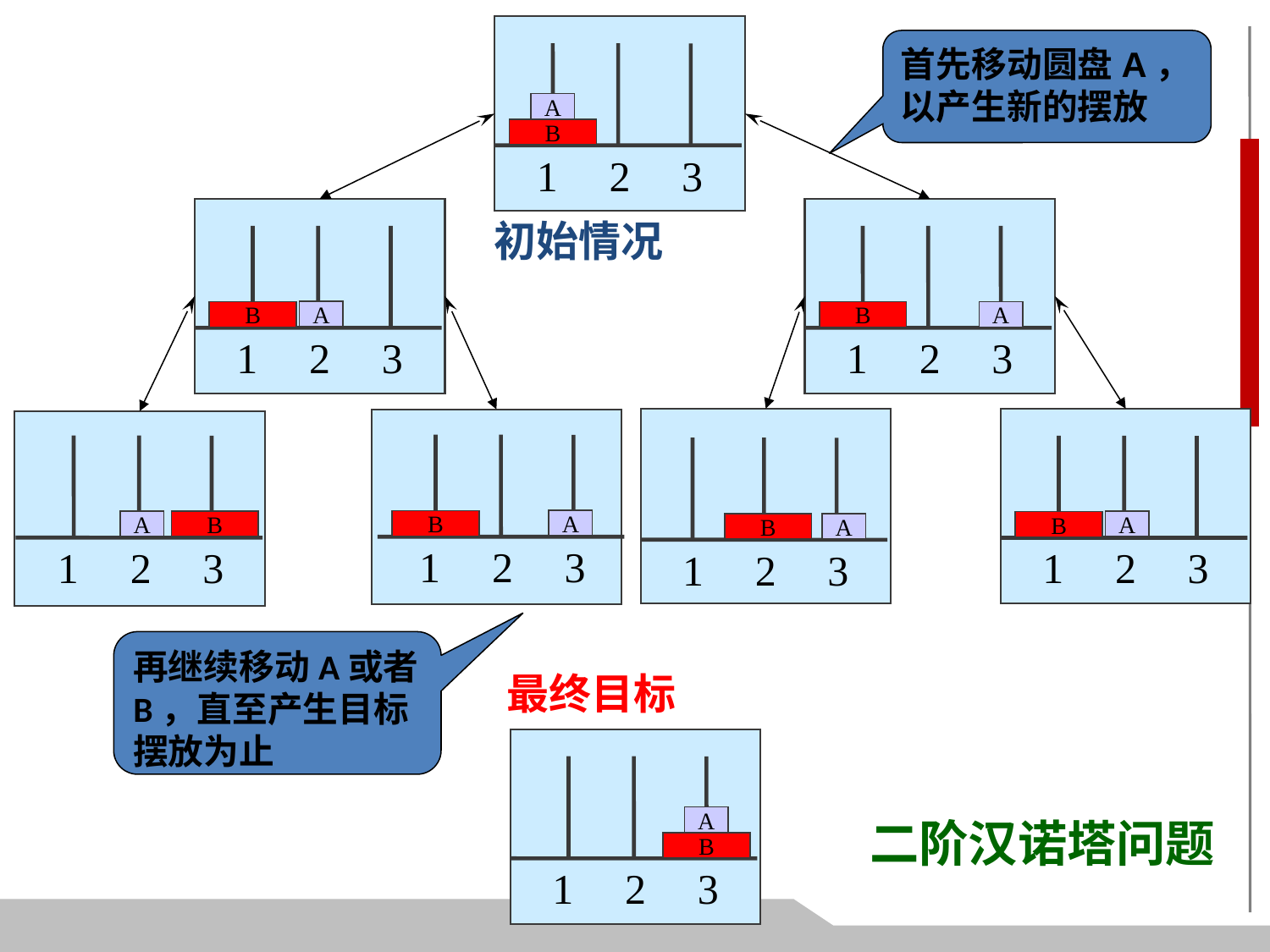

首先移动圆盘A，以产生新的摆放

A
B

1
2
3

初始情况

A
A
B
B

1
2
3
1
2
3

A
B
A
B
A
B
A
B

1
2
3
1
2
3
1
2
3
1
2
3
再继续移动A或者B，直至产生目标摆放为止
最终目标

二阶汉诺塔问题
A
B

1
2
3